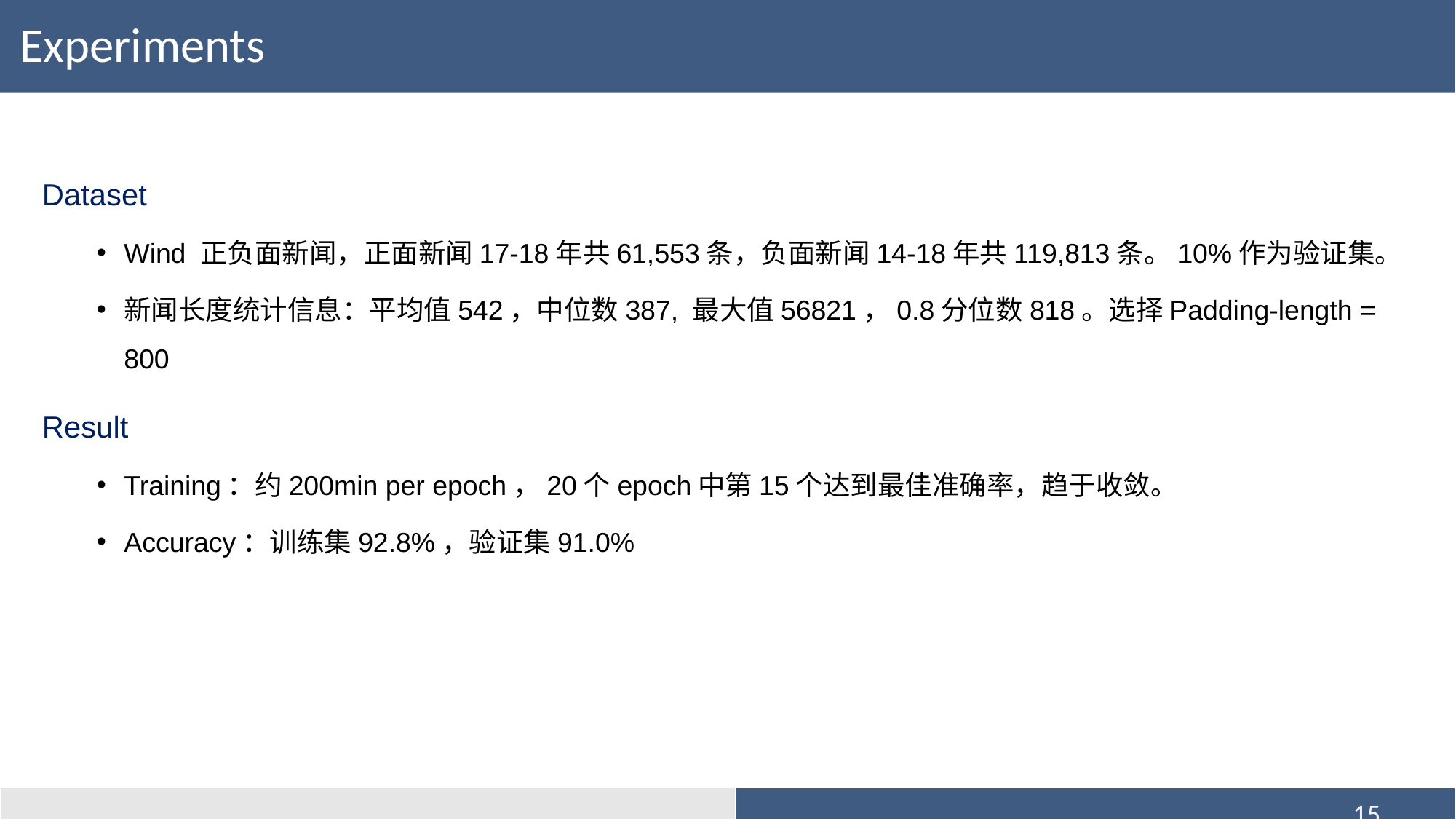

# Experiments
Dataset
Wind 正负面新闻，正面新闻17-18年共61,553条，负面新闻14-18年共119,813条。10%作为验证集。
新闻长度统计信息：平均值542，中位数387, 最大值56821，0.8分位数818。选择Padding-length = 800
Result
Training：约200min per epoch，20个epoch中第15个达到最佳准确率，趋于收敛。
Accuracy：训练集92.8%，验证集91.0%